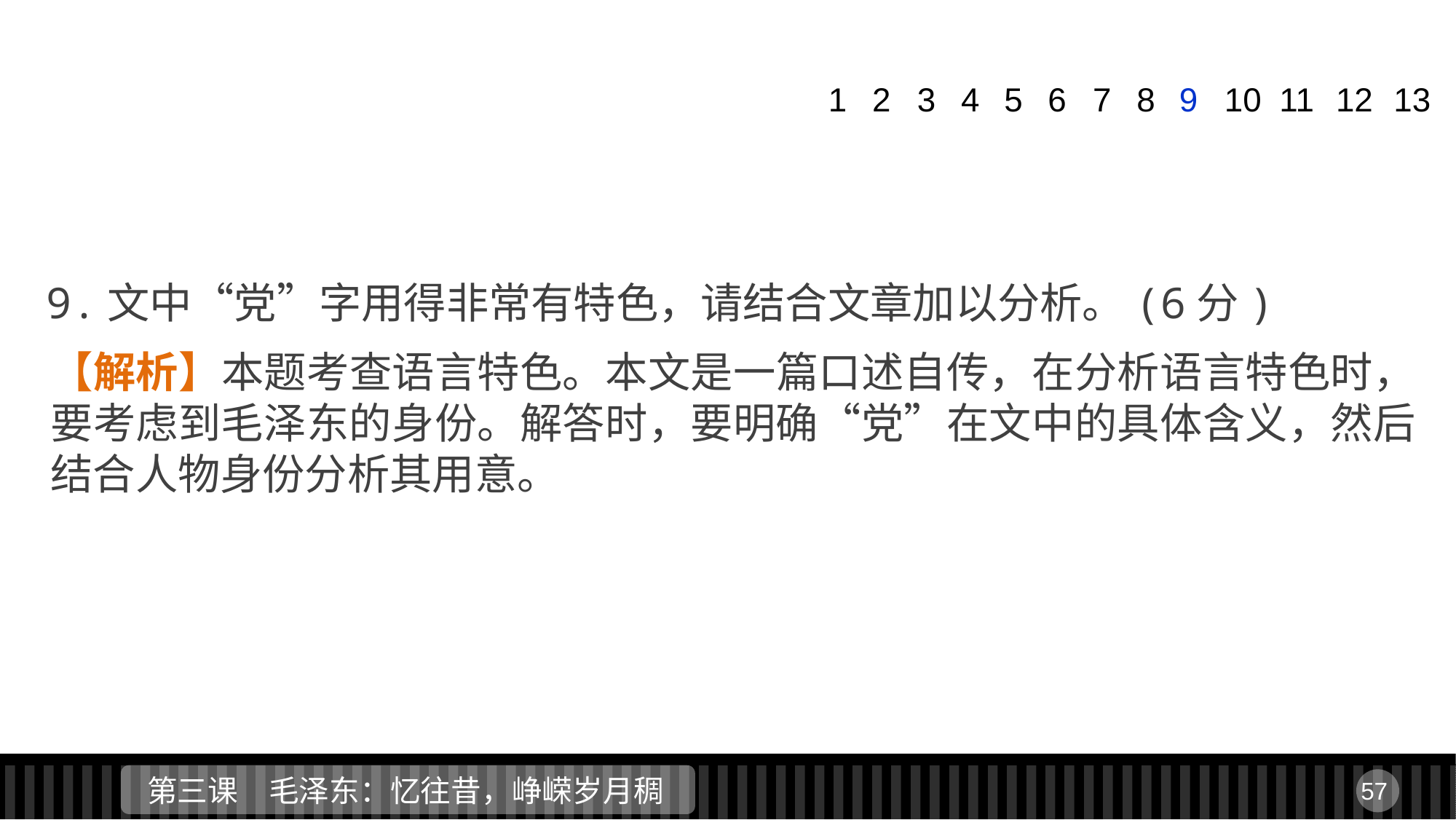

1
2
3
4
5
6
7
8
9
11
12
13
10
9.文中“党”字用得非常有特色，请结合文章加以分析。(6分)
【解析】本题考查语言特色。本文是一篇口述自传，在分析语言特色时，要考虑到毛泽东的身份。解答时，要明确“党”在文中的具体含义，然后结合人物身份分析其用意。